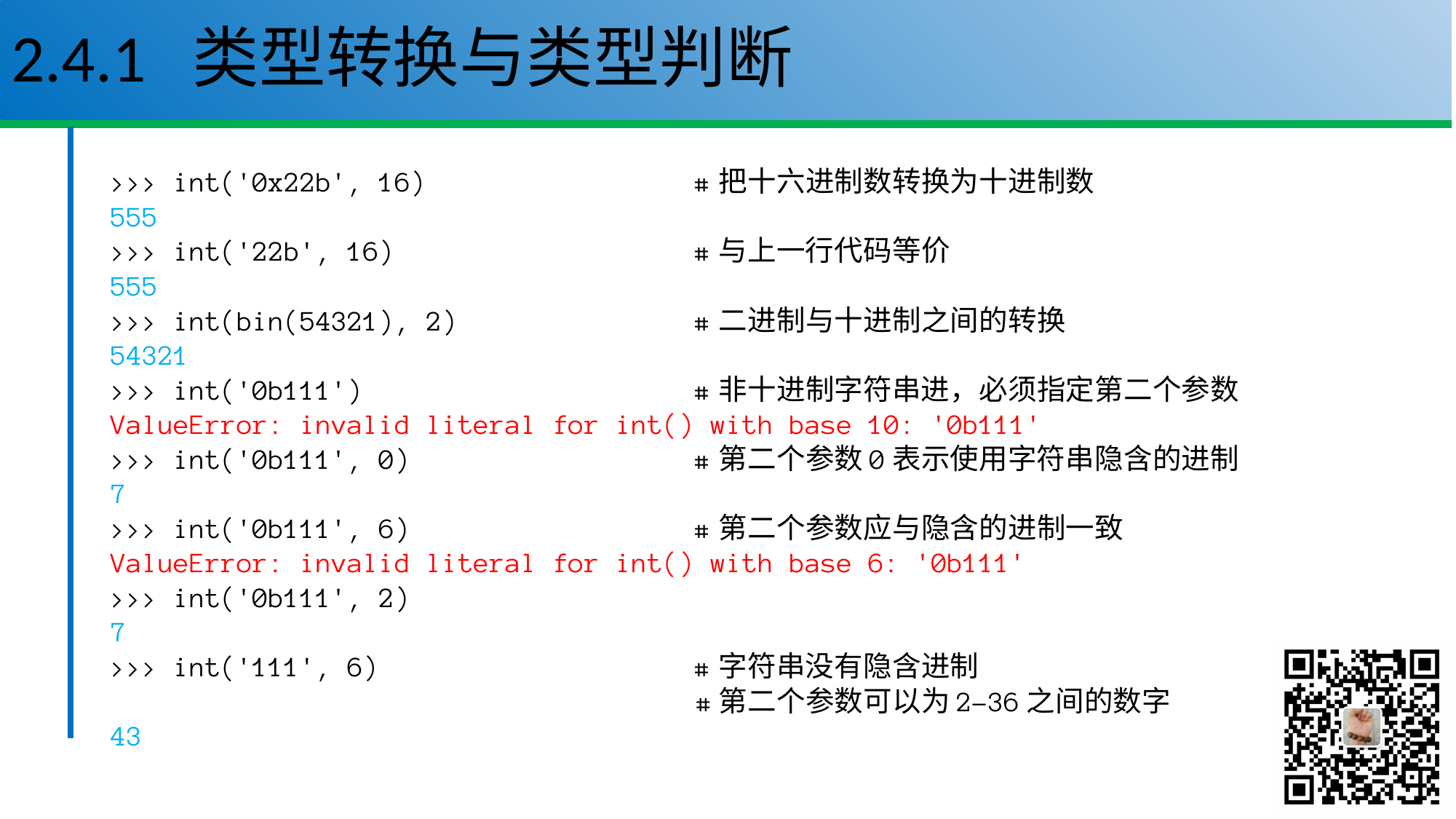

# 2.4.1  类型转换与类型判断
>>> int('0x22b', 16)                 #把十六进制数转换为十进制数
555
>>> int('22b', 16)                   #与上一行代码等价
555
>>> int(bin(54321), 2)               #二进制与十进制之间的转换
54321
>>> int('0b111')                     #非十进制字符串进，必须指定第二个参数
ValueError: invalid literal for int() with base 10: '0b111'
>>> int('0b111', 0)                  #第二个参数0表示使用字符串隐含的进制
7
>>> int('0b111', 6)                  #第二个参数应与隐含的进制一致
ValueError: invalid literal for int() with base 6: '0b111'
>>> int('0b111', 2)
7
>>> int('111', 6)                    #字符串没有隐含进制
                                     #第二个参数可以为2-36之间的数字
43
54